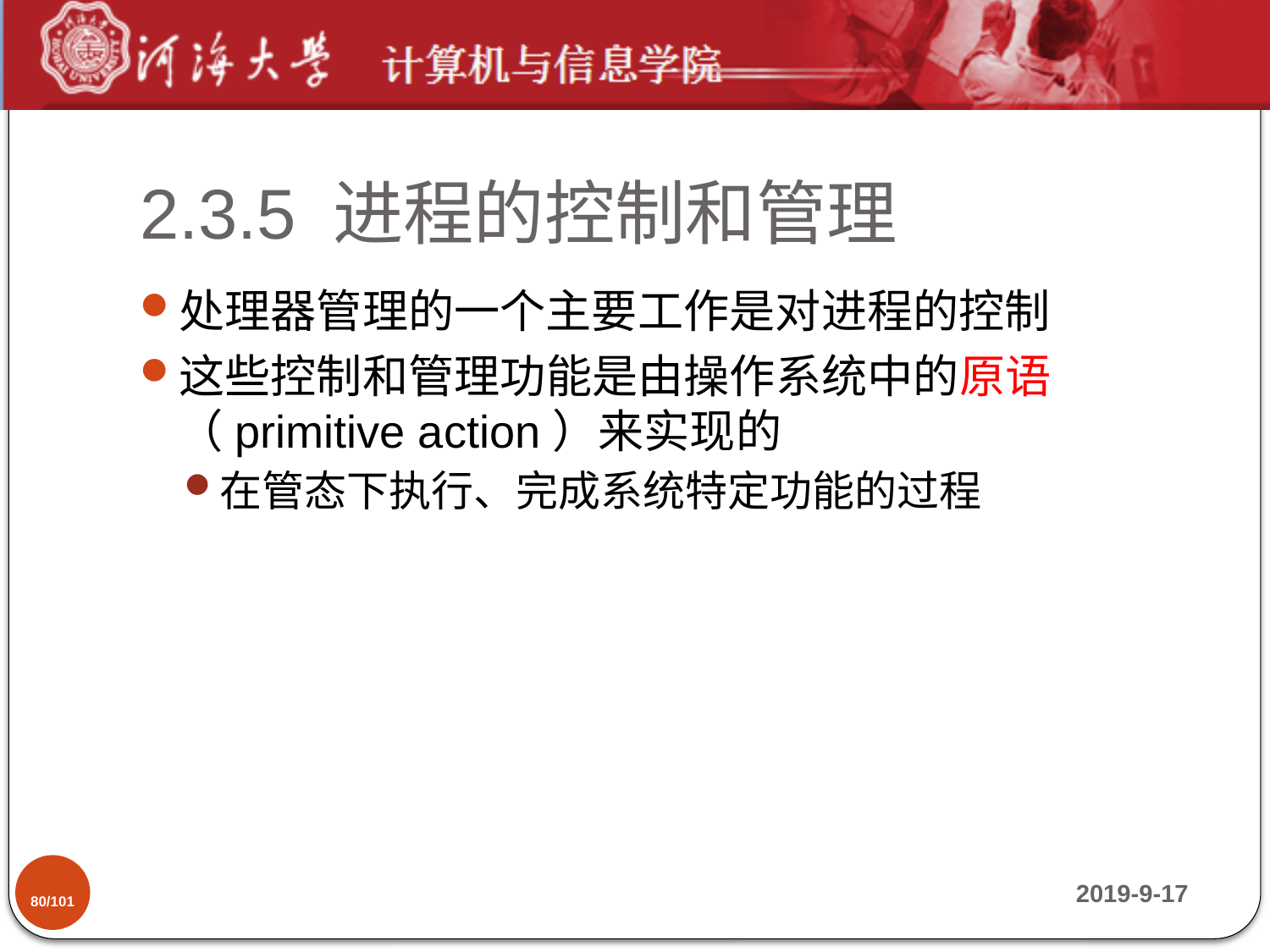

# 2.3.5 进程的控制和管理
处理器管理的一个主要工作是对进程的控制
这些控制和管理功能是由操作系统中的原语（primitive action）来实现的
在管态下执行、完成系统特定功能的过程

80/101
2019-9-17